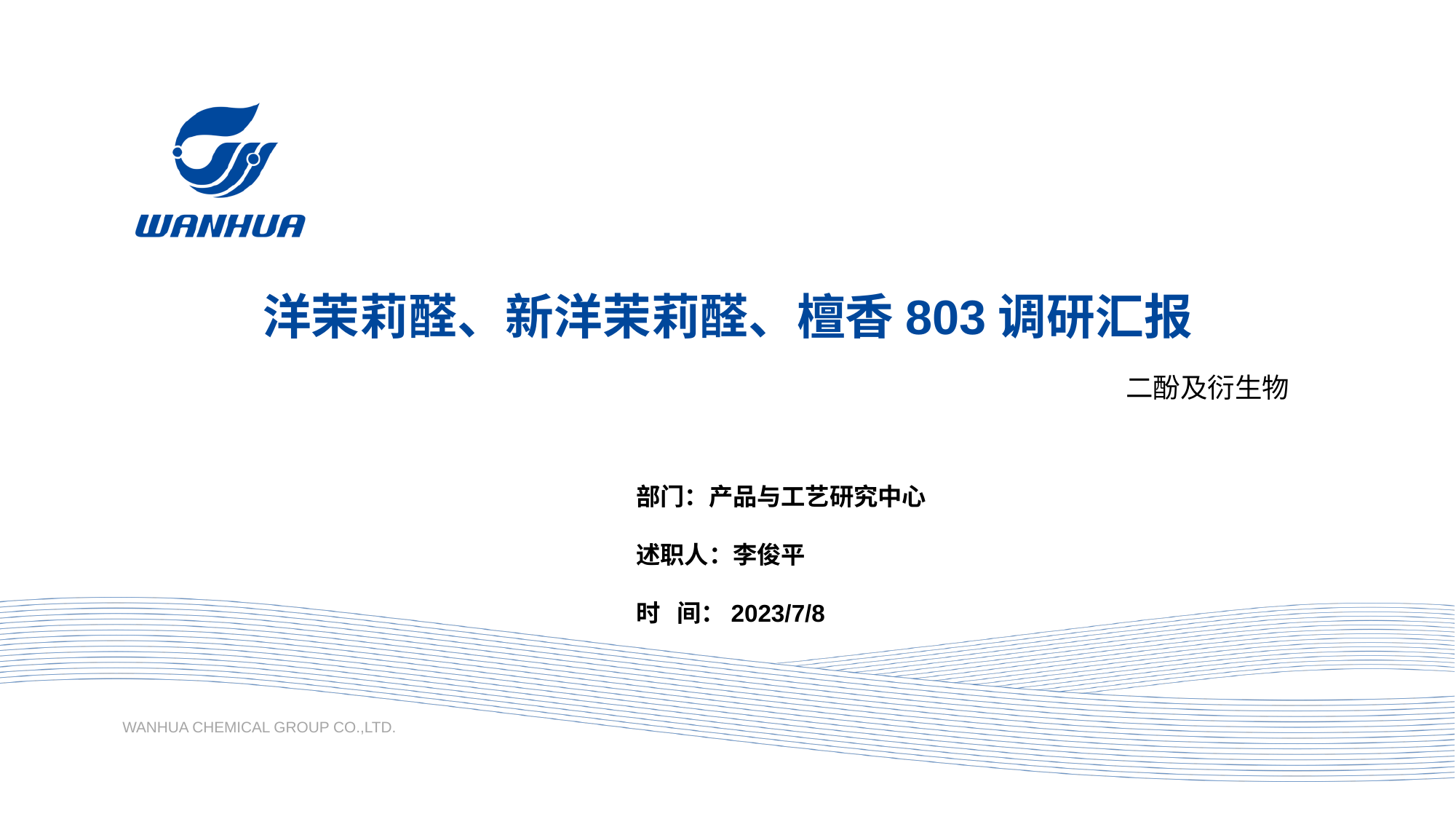

洋茉莉醛、新洋茉莉醛、檀香803调研汇报
二酚及衍生物
部门：产品与工艺研究中心
述职人：李俊平
时   间：2023/7/8